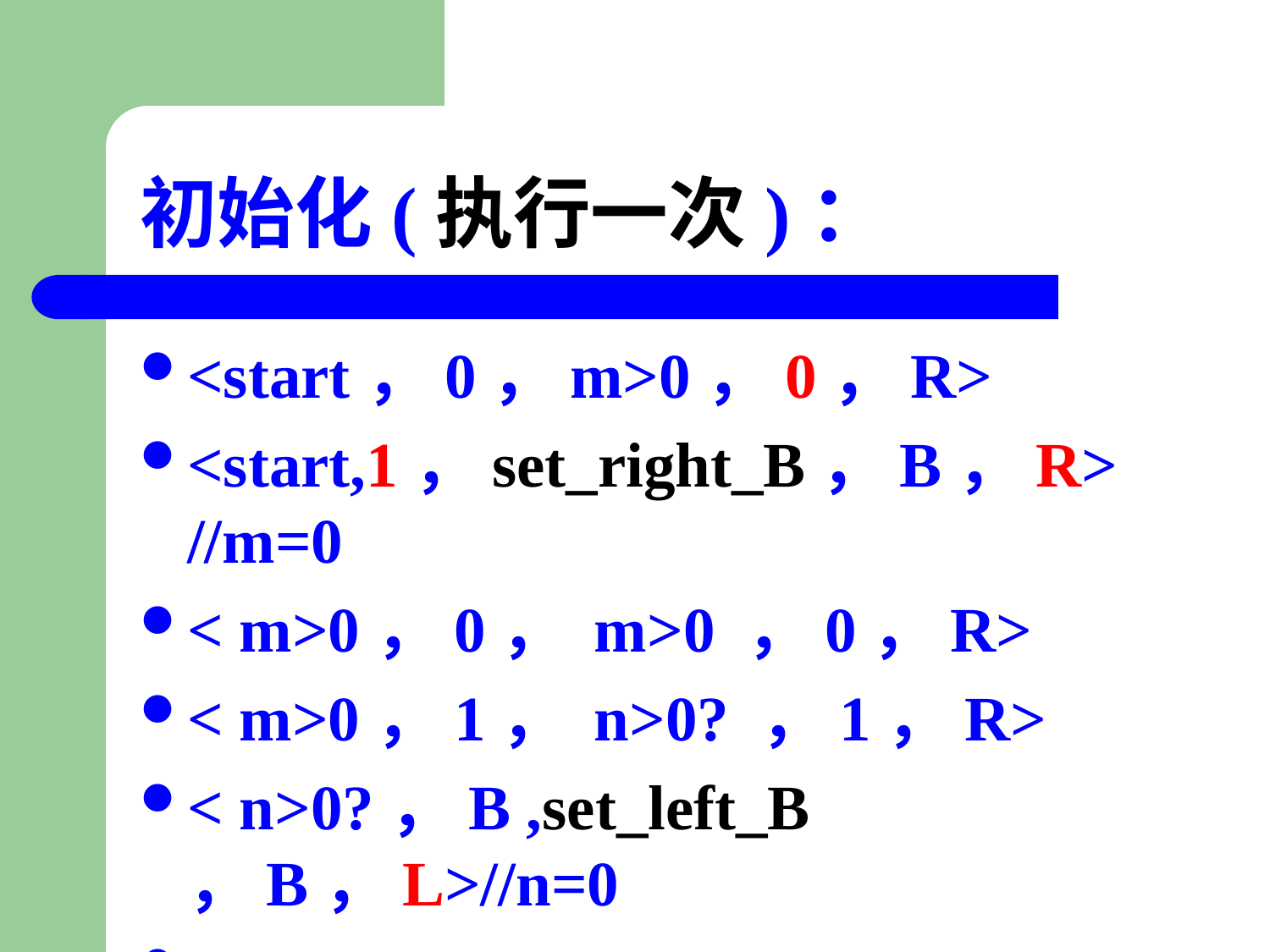

# 初始化(执行一次)：
<start，0，m>0，0，R>
<start,1，set_right_B，B，R> //m=0
< m>0，0， m>0 ，0，R>
< m>0，1， n>0? ，1，R>
< n>0?，B ,set_left_B ，B，L>//n=0
< n>0?，0 ，n>0，0，R>